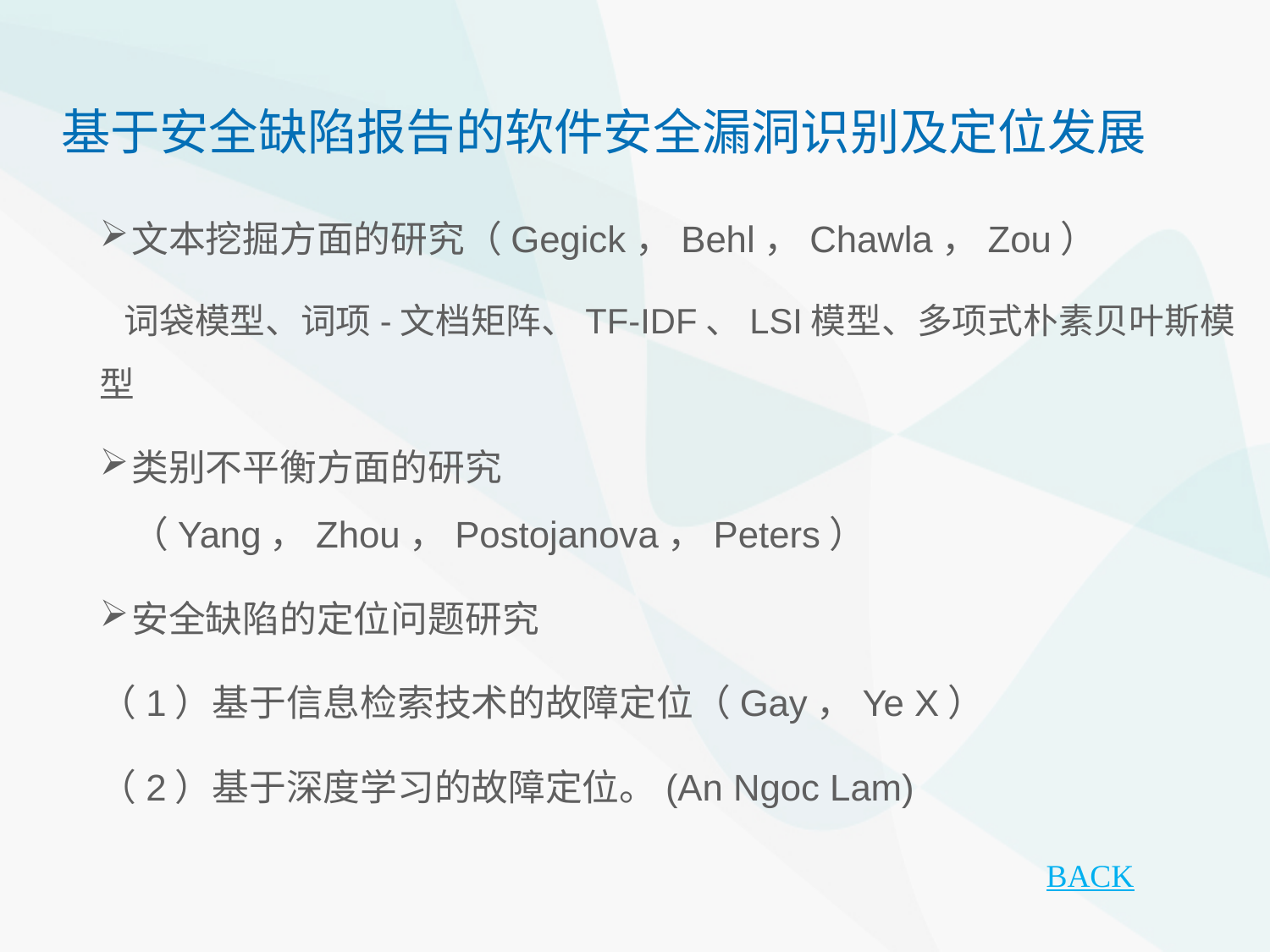

基于安全缺陷报告的软件安全漏洞识别及定位发展
文本挖掘方面的研究（Gegick，Behl，Chawla，Zou）
  词袋模型、词项-文档矩阵、TF-IDF、LSI模型、多项式朴素贝叶斯模型
类别不平衡方面的研究（Yang，Zhou，Postojanova，Peters）
安全缺陷的定位问题研究
（1）基于信息检索技术的故障定位（Gay，Ye X）
（2）基于深度学习的故障定位。(An Ngoc Lam)

BACK